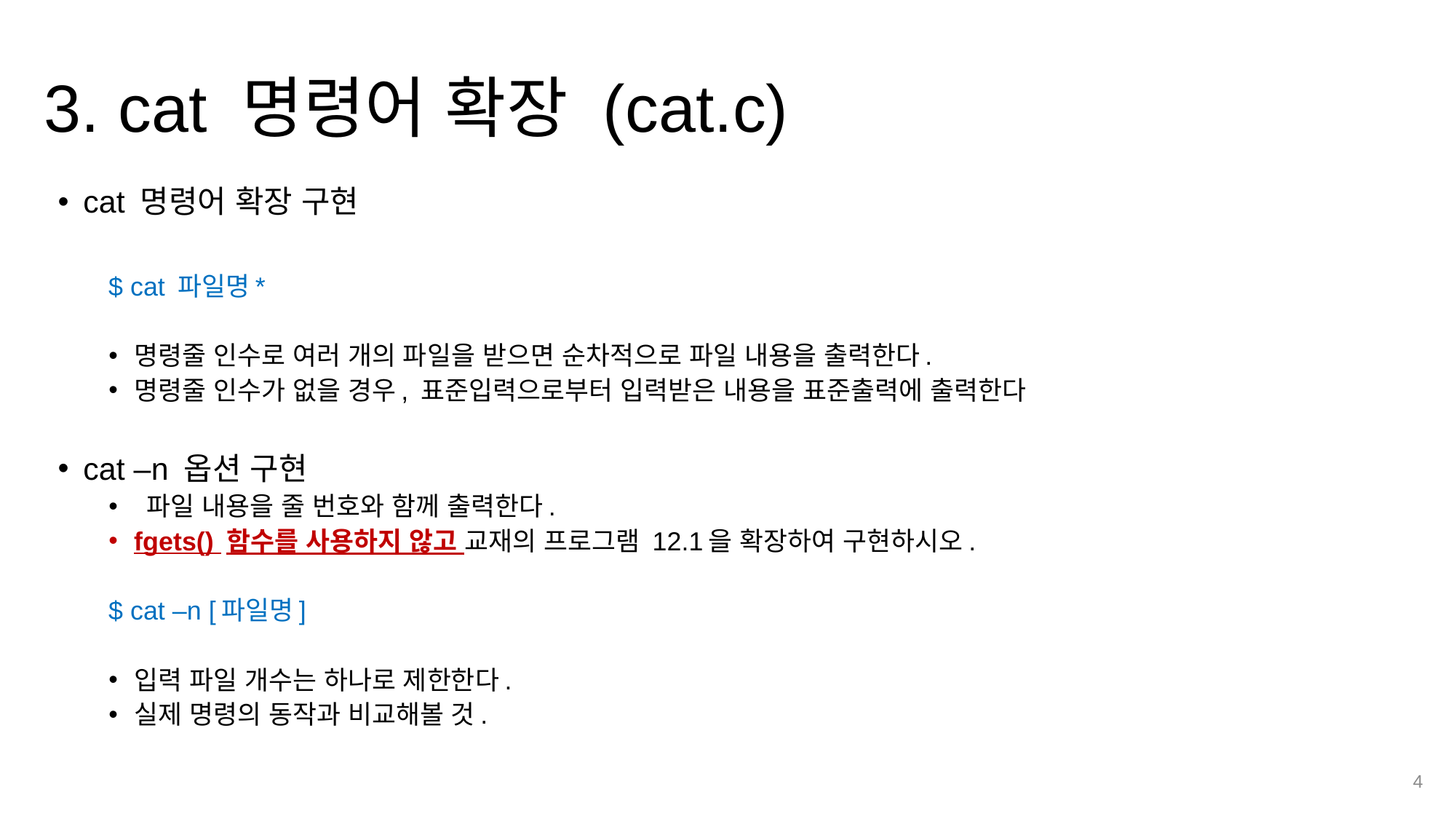

# 3. cat 명령어 확장 (cat.c)
cat 명령어 확장 구현

$ cat 파일명*

명령줄 인수로 여러 개의 파일을 받으면 순차적으로 파일 내용을 출력한다.
명령줄 인수가 없을 경우, 표준입력으로부터 입력받은 내용을 표준출력에 출력한다

cat –n 옵션 구현
 파일 내용을 줄 번호와 함께 출력한다.
fgets() 함수를 사용하지 않고 교재의 프로그램 12.1을 확장하여 구현하시오.

$ cat –n [파일명]

입력 파일 개수는 하나로 제한한다.
실제 명령의 동작과 비교해볼 것.
4